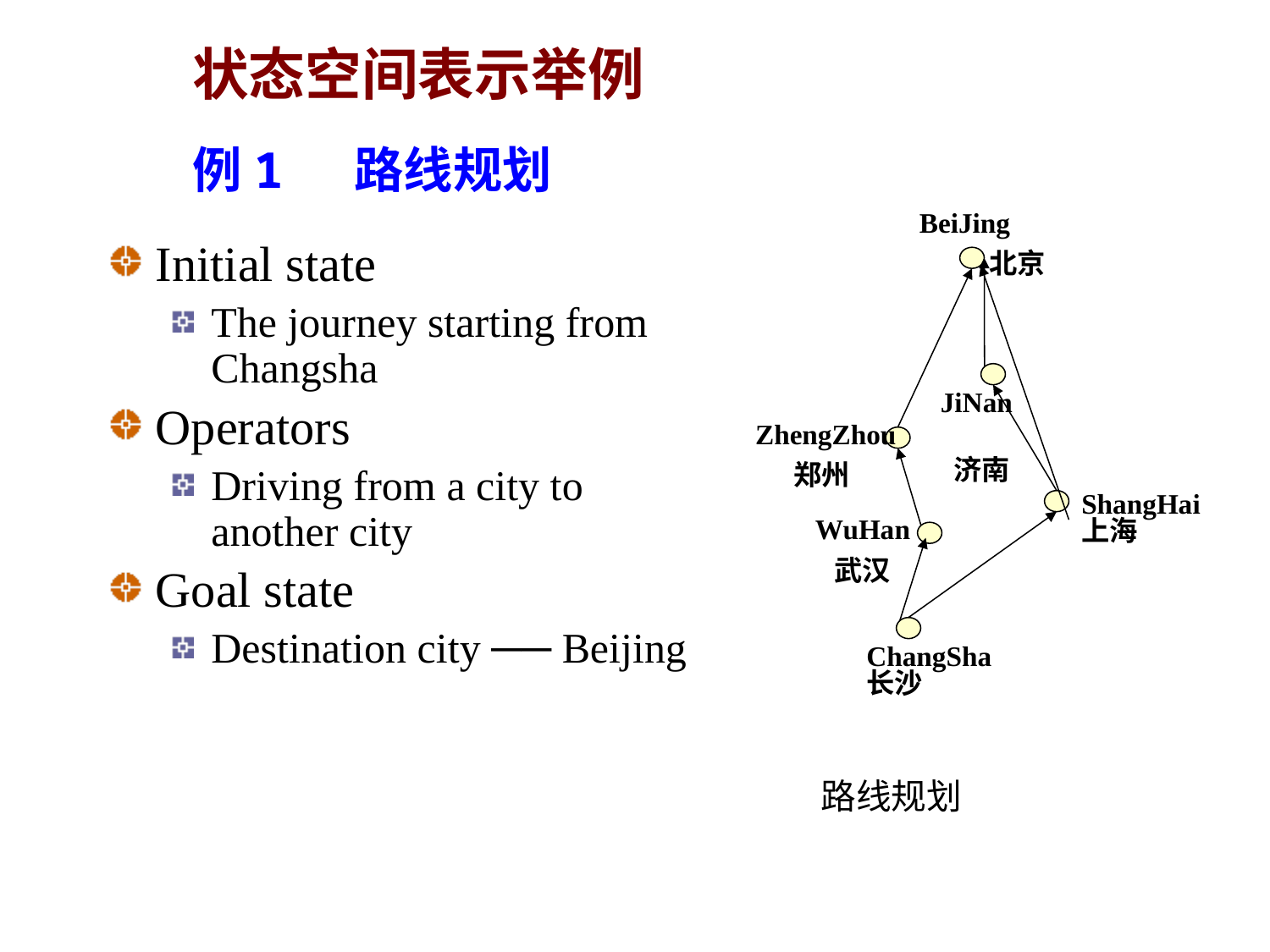

状态空间表示举例
# 例1  路线规划
BeiJing
          北京

JiNan
 济南
ZhengZhou
     郑州

WuHan
  武汉

ChangSha 长沙
Initial state
The journey starting from
Changsha
Operators
Driving from a city to another city
Goal state
Destination city ── Beijing
ShangHai上海
路线规划